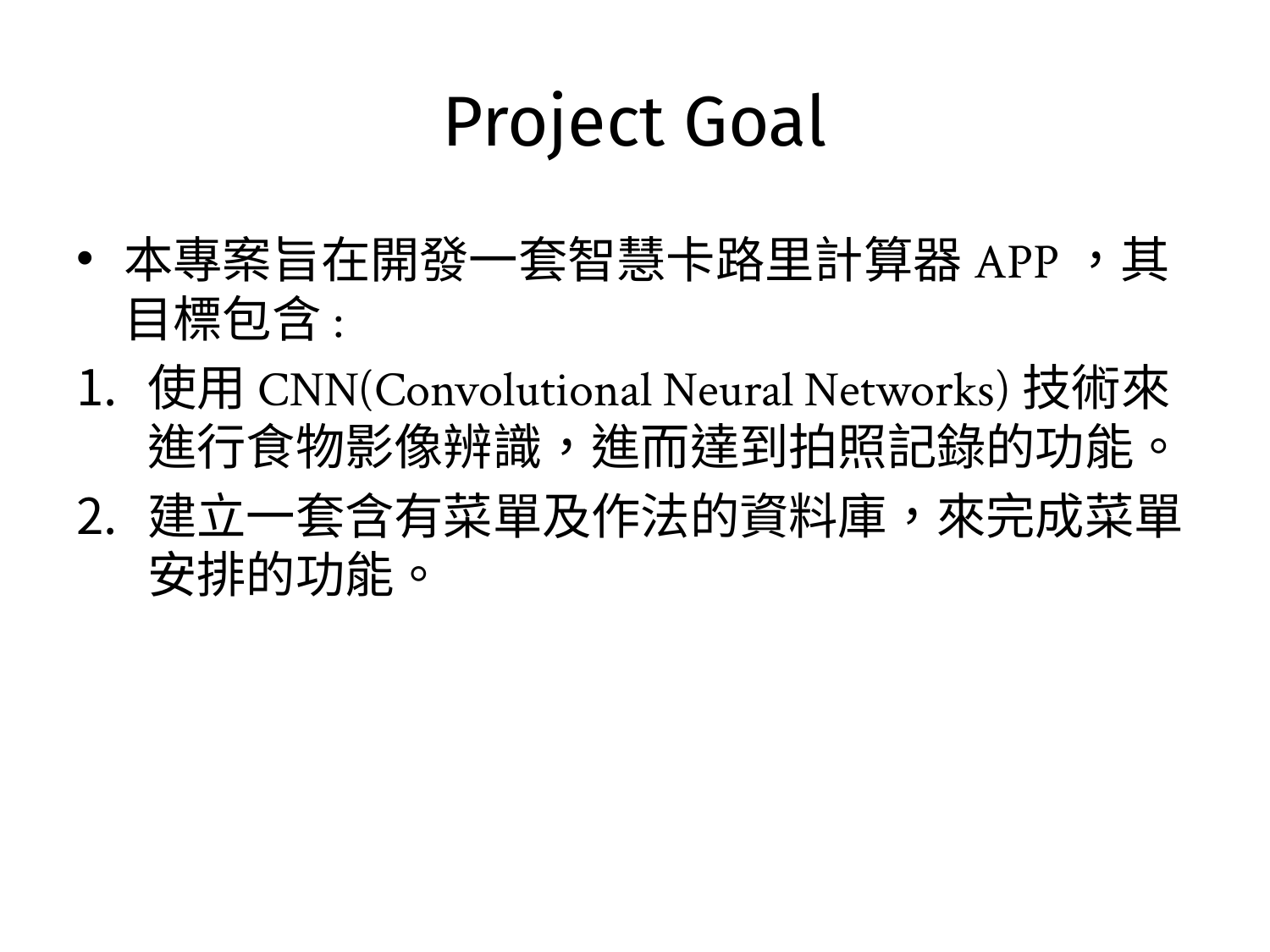

# Project Goal
本專案旨在開發一套智慧卡路里計算器APP，其目標包含:
使用CNN(Convolutional Neural Networks)技術來進行食物影像辨識，進而達到拍照記錄的功能。
建立一套含有菜單及作法的資料庫，來完成菜單安排的功能。